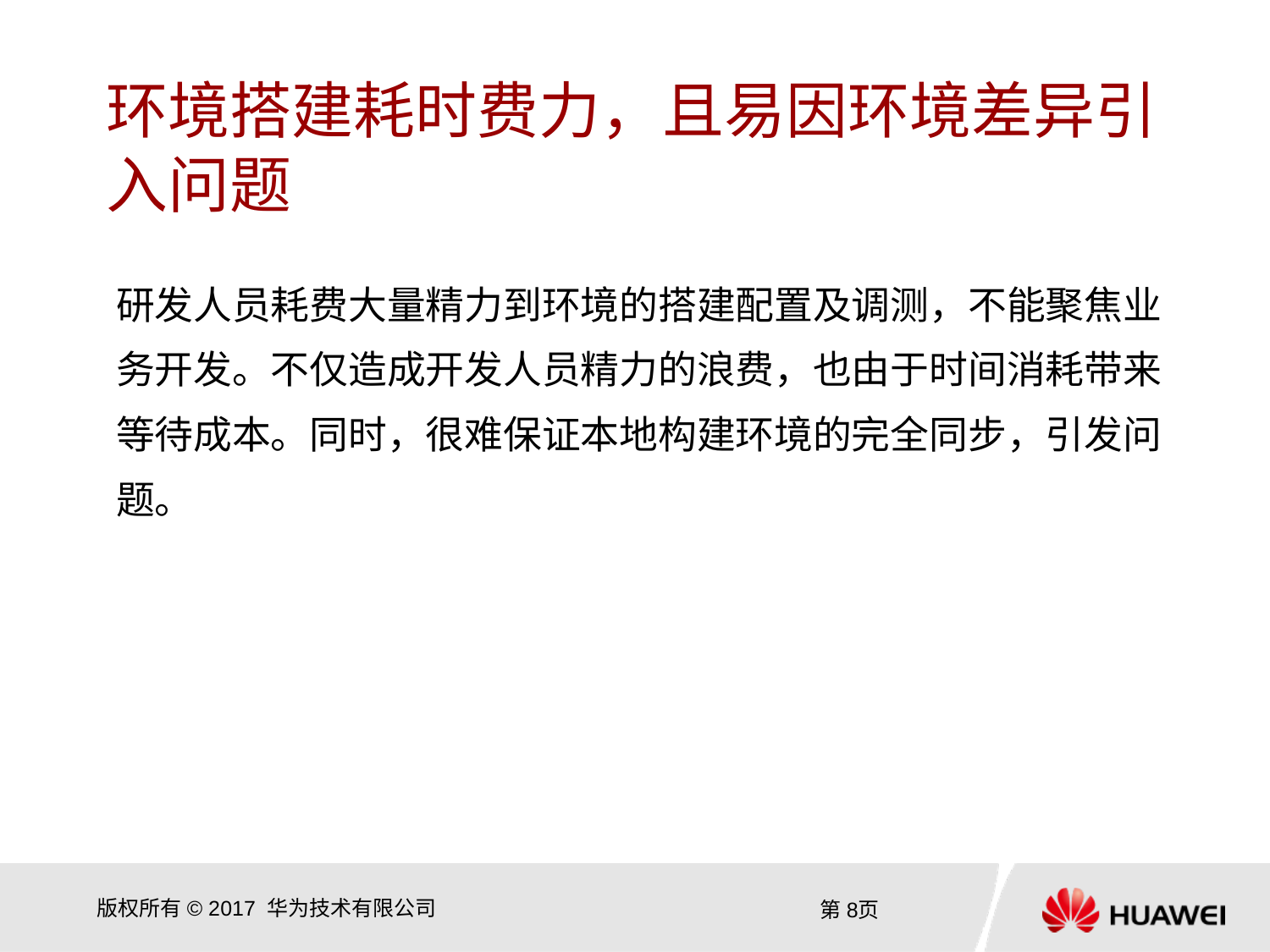

# 环境搭建耗时费力，且易因环境差异引入问题
研发人员耗费大量精力到环境的搭建配置及调测，不能聚焦业务开发。不仅造成开发人员精力的浪费，也由于时间消耗带来等待成本。同时，很难保证本地构建环境的完全同步，引发问题。